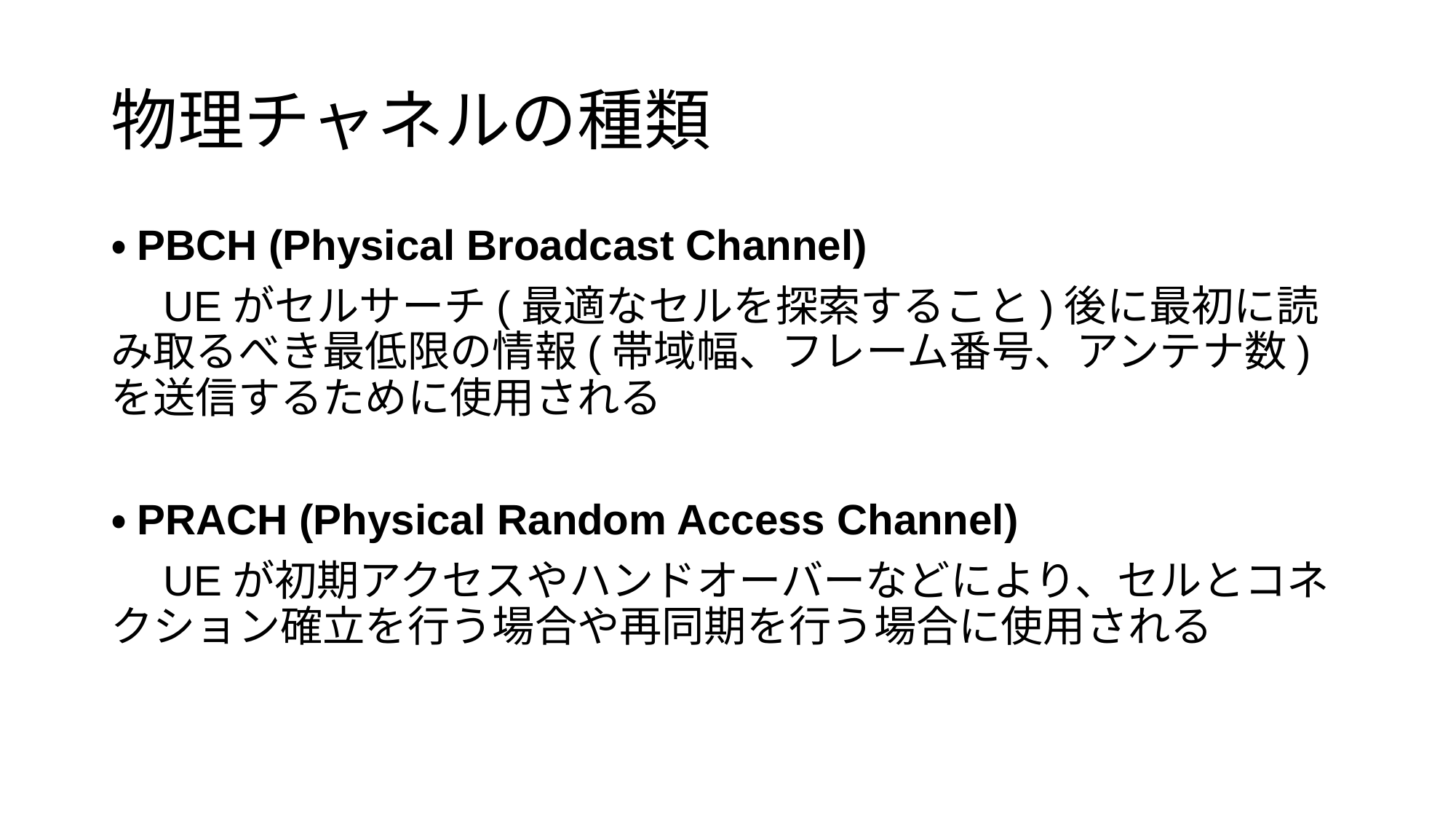

# 物理チャネルの種類
・PBCH (Physical Broadcast Channel)
　UEがセルサーチ(最適なセルを探索すること)後に最初に読み取るべき最低限の情報(帯域幅、フレーム番号、アンテナ数)を送信するために使用される

・PRACH (Physical Random Access Channel)
　UEが初期アクセスやハンドオーバーなどにより、セルとコネクション確立を行う場合や再同期を行う場合に使用される